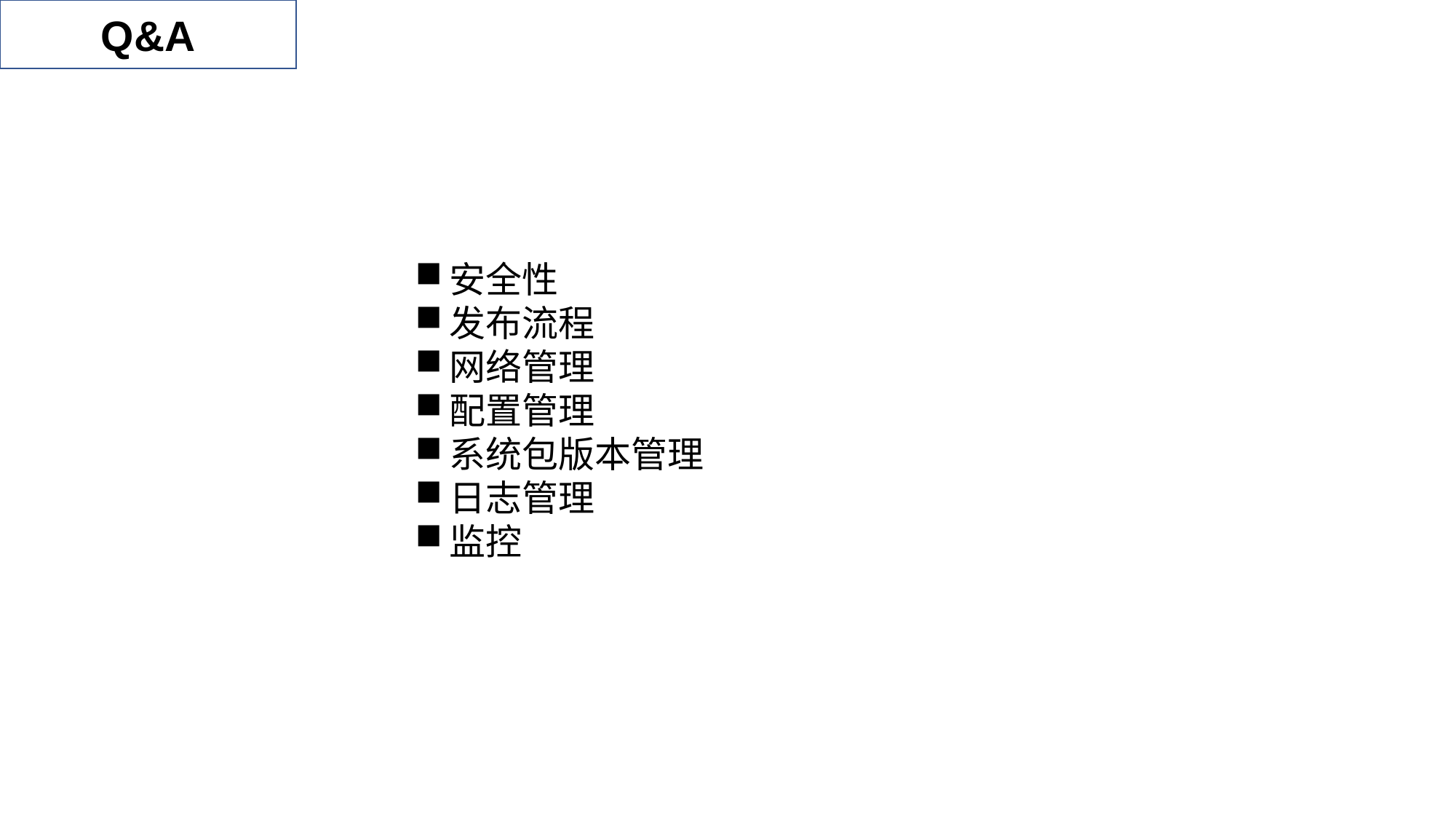

Q&A
安全性
发布流程
网络管理
配置管理
系统包版本管理
日志管理
监控